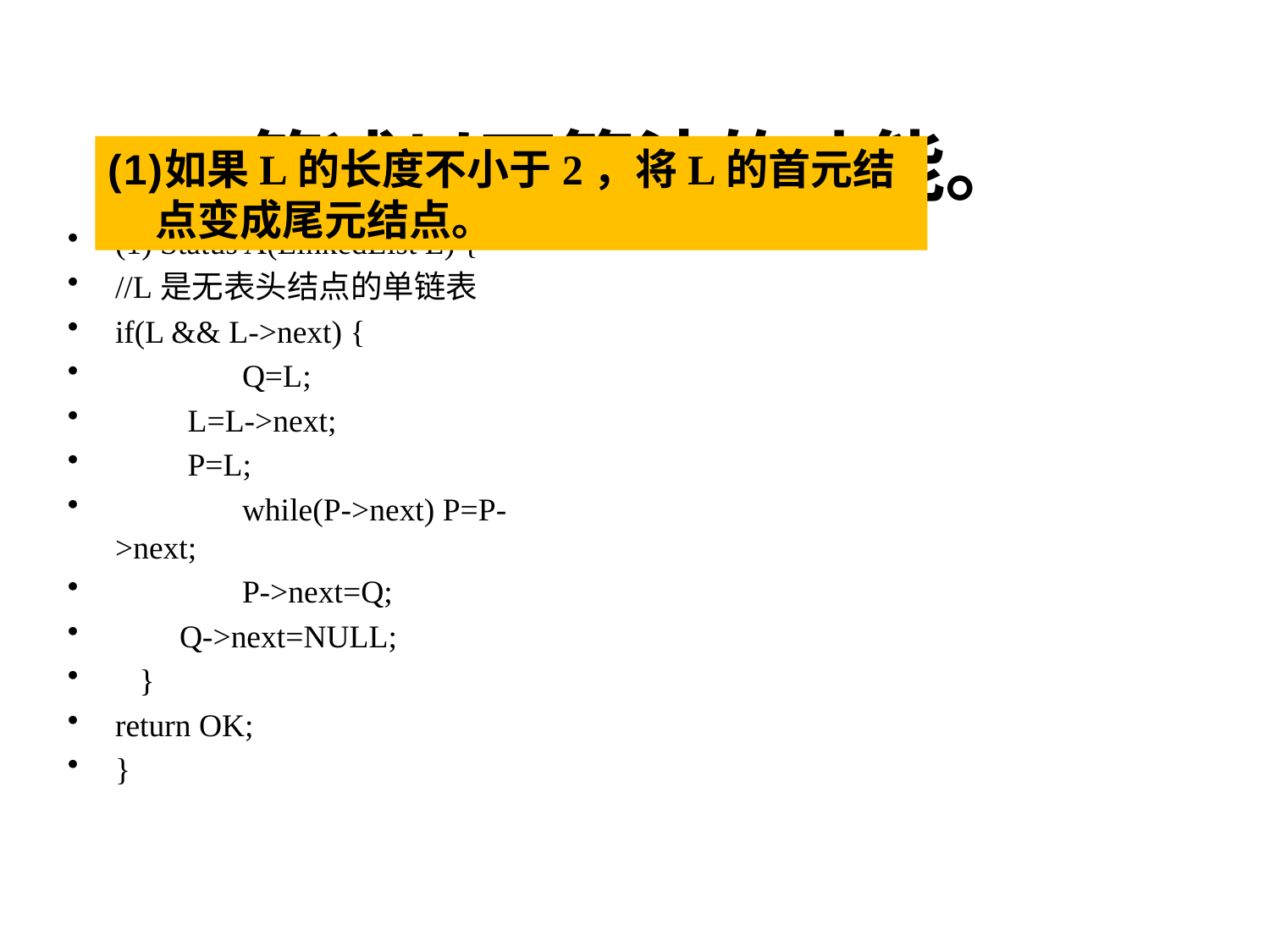

# 简述以下算法的功能。
如果L的长度不小于2，将L的首元结点变成尾元结点。
(1) Status A(LinkedList L) {
//L是无表头结点的单链表
if(L && L->next) {
	Q=L;
         L=L->next;
         P=L;
	while(P->next) P=P->next;
	P->next=Q;
        Q->next=NULL;
   }
return OK;
}